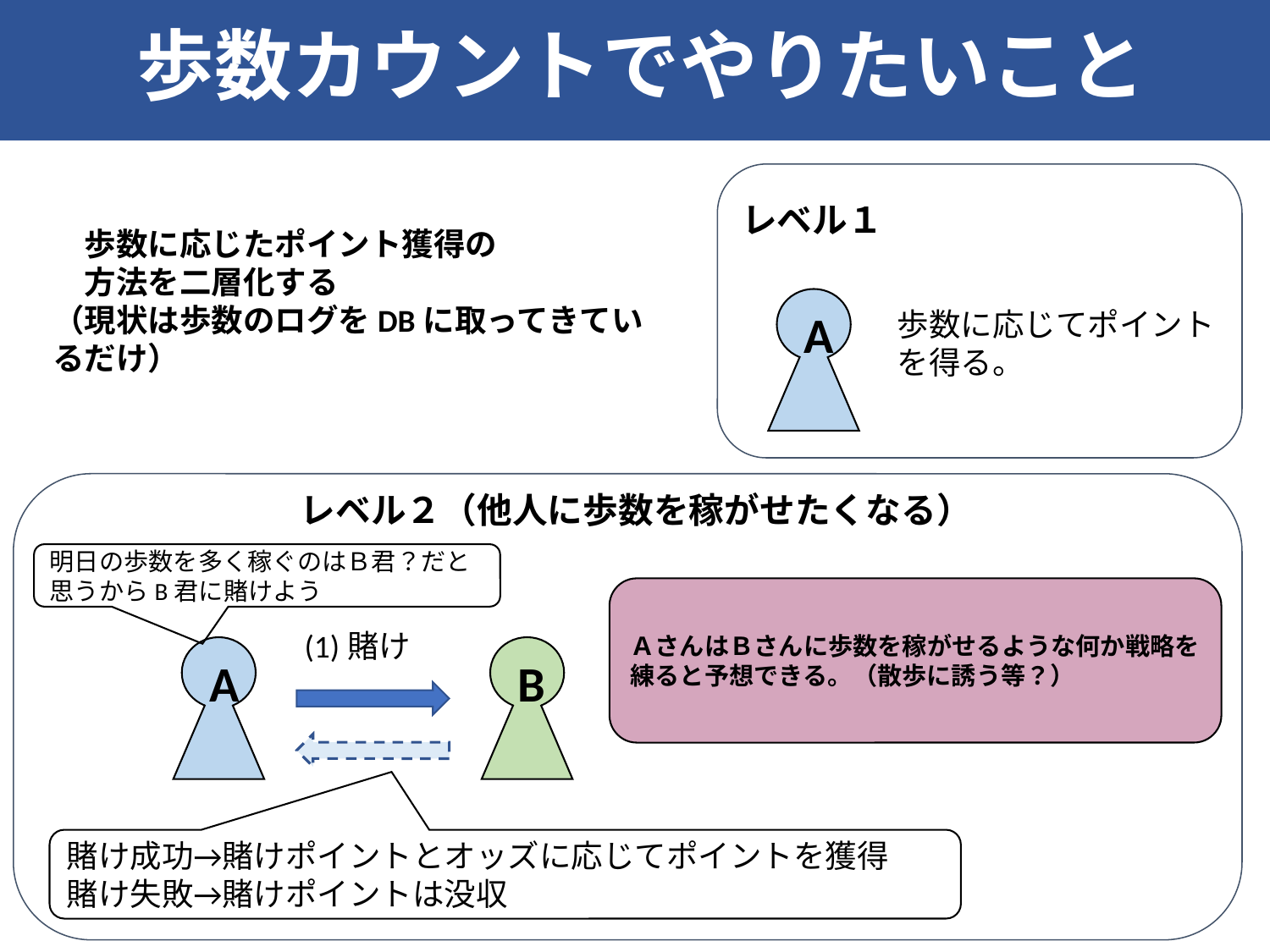

歩数カウントでやりたいこと

レベル１

A
歩数に応じてポイントを得る。
　歩数に応じたポイント獲得の
　方法を二層化する
（現状は歩数のログをDBに取ってきているだけ）

レベル２（他人に歩数を稼がせたくなる）
明日の歩数を多く稼ぐのはＢ君？だと思うからB君に賭けよう
ＡさんはＢさんに歩数を稼がせるような何か戦略を練ると予想できる。（散歩に誘う等？）
(1)賭け

B

A

賭け成功→賭けポイントとオッズに応じてポイントを獲得
賭け失敗→賭けポイントは没収